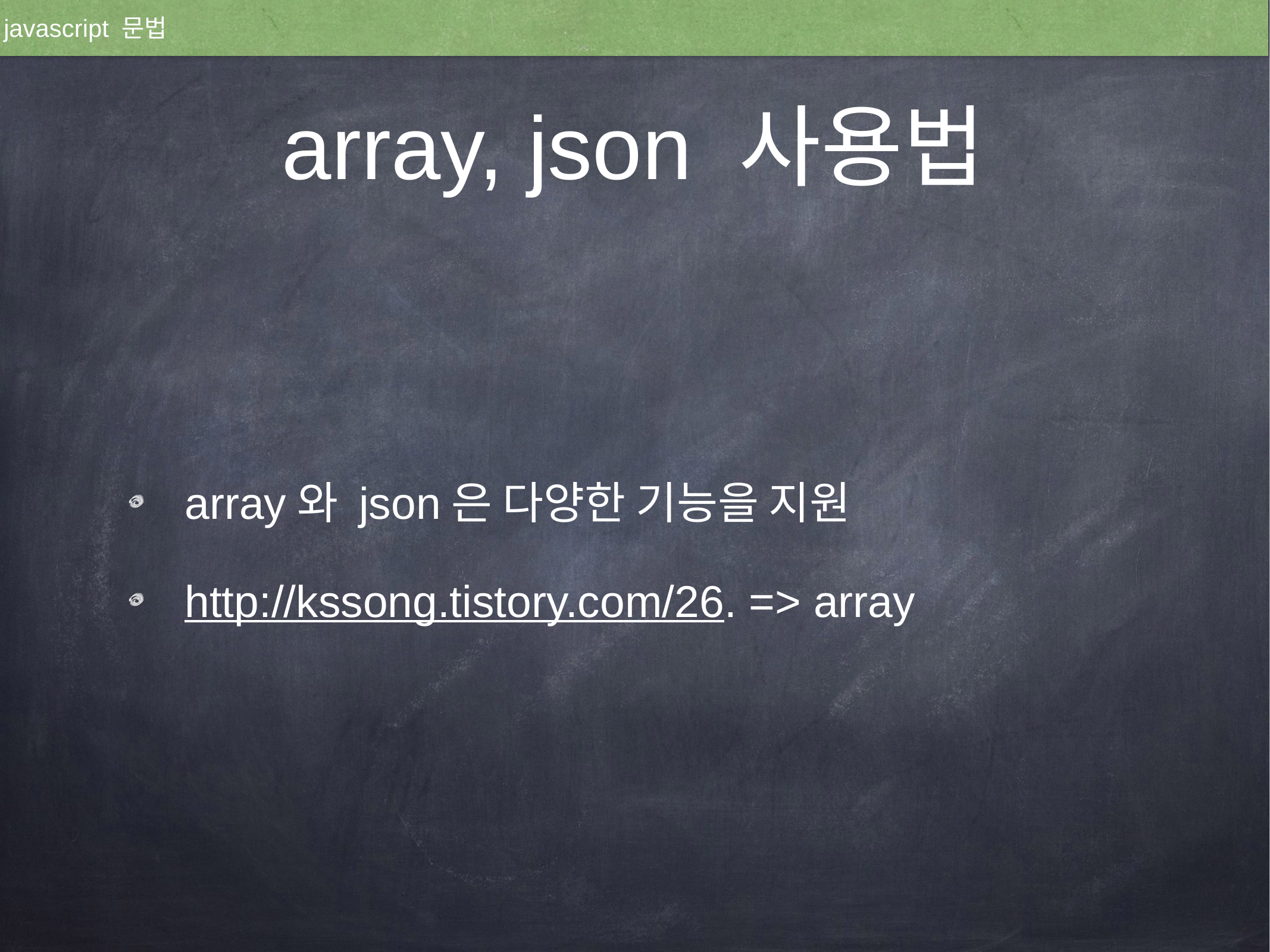

javascript 문법
# array, json 사용법
array와 json은 다양한 기능을 지원
http://kssong.tistory.com/26. => array